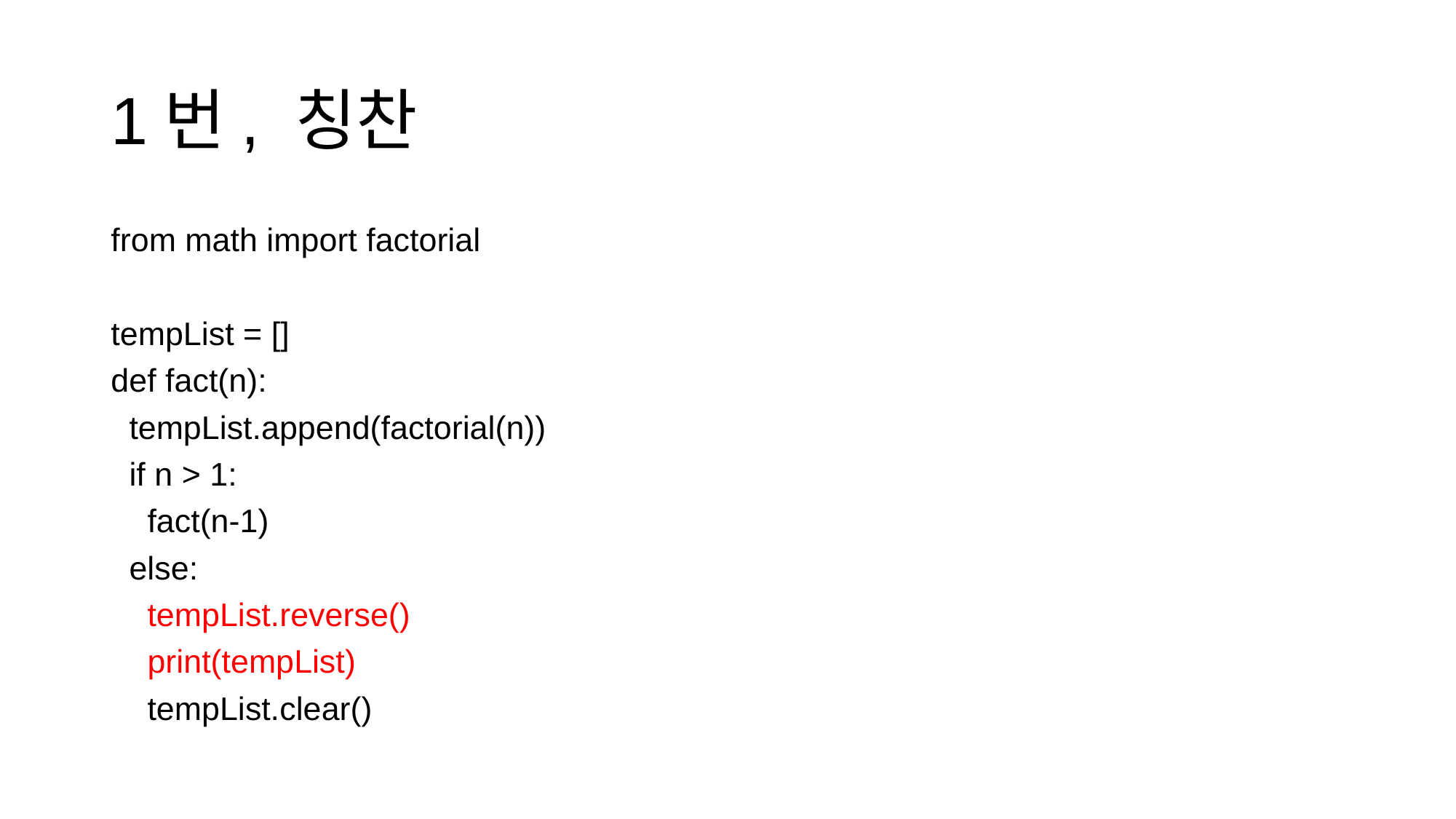

# 1번, 칭찬
from math import factorial

tempList = []
def fact(n):
  tempList.append(factorial(n))
  if n > 1:
    fact(n-1)
  else:
    tempList.reverse()
    print(tempList)
    tempList.clear()